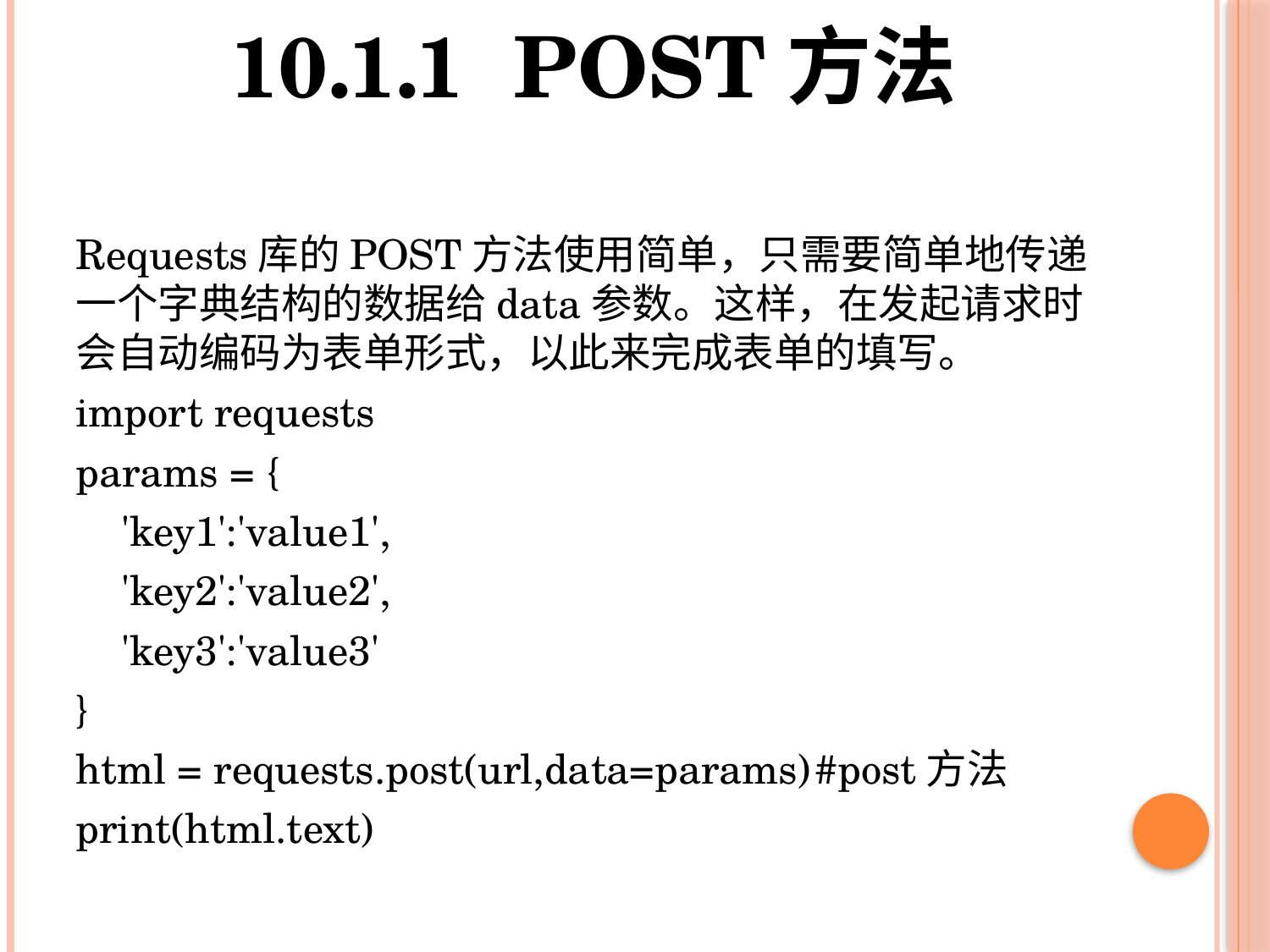

# 10.1.1  POST方法
Requests库的POST方法使用简单，只需要简单地传递一个字典结构的数据给data参数。这样，在发起请求时会自动编码为表单形式，以此来完成表单的填写。
import requests
params = {
    'key1':'value1',
    'key2':'value2',
    'key3':'value3'
}
html = requests.post(url,data=params)		#post方法
print(html.text)